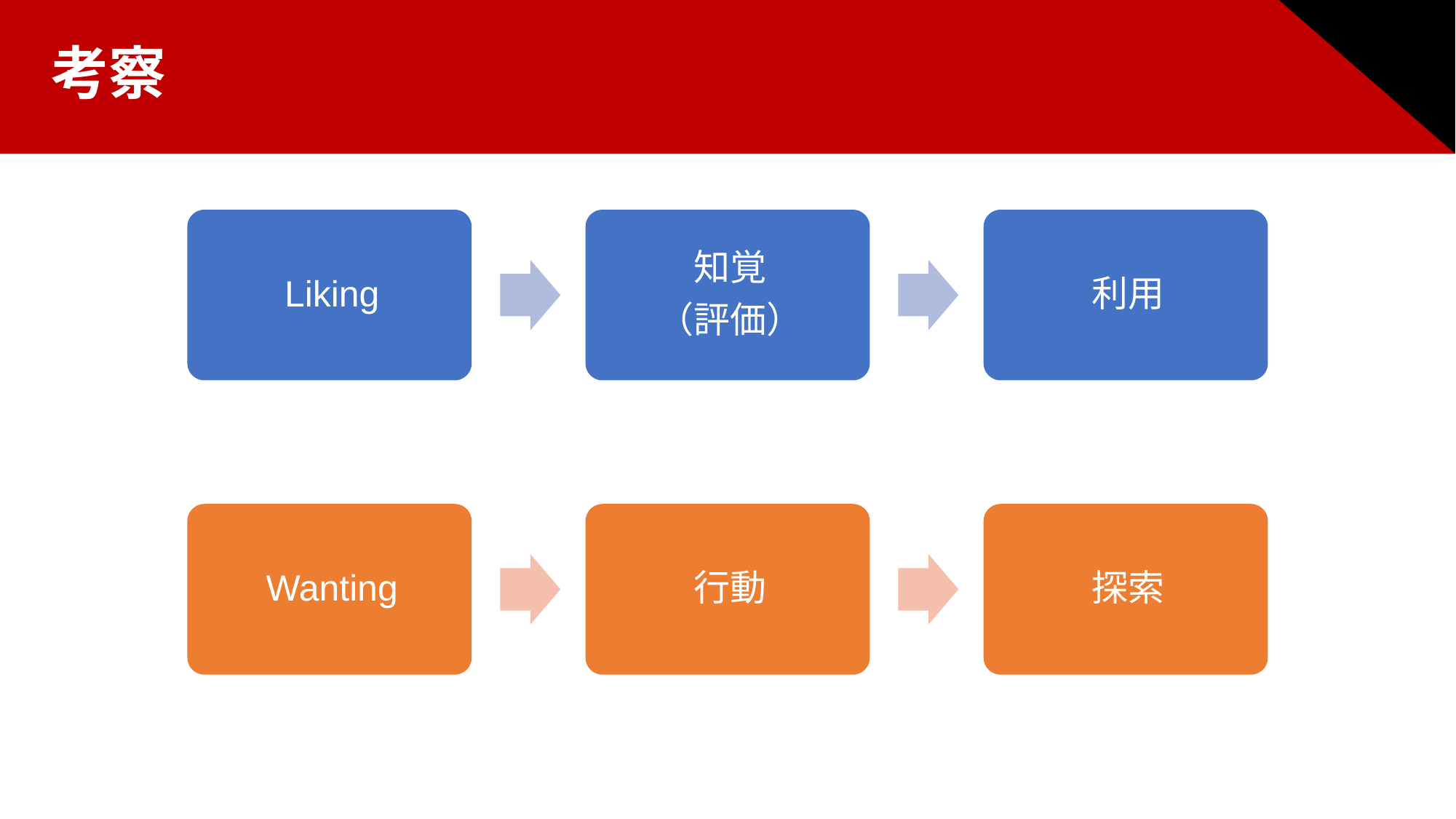

考察
Liking

知覚
（評価）

利用
Wanting

行動

探索